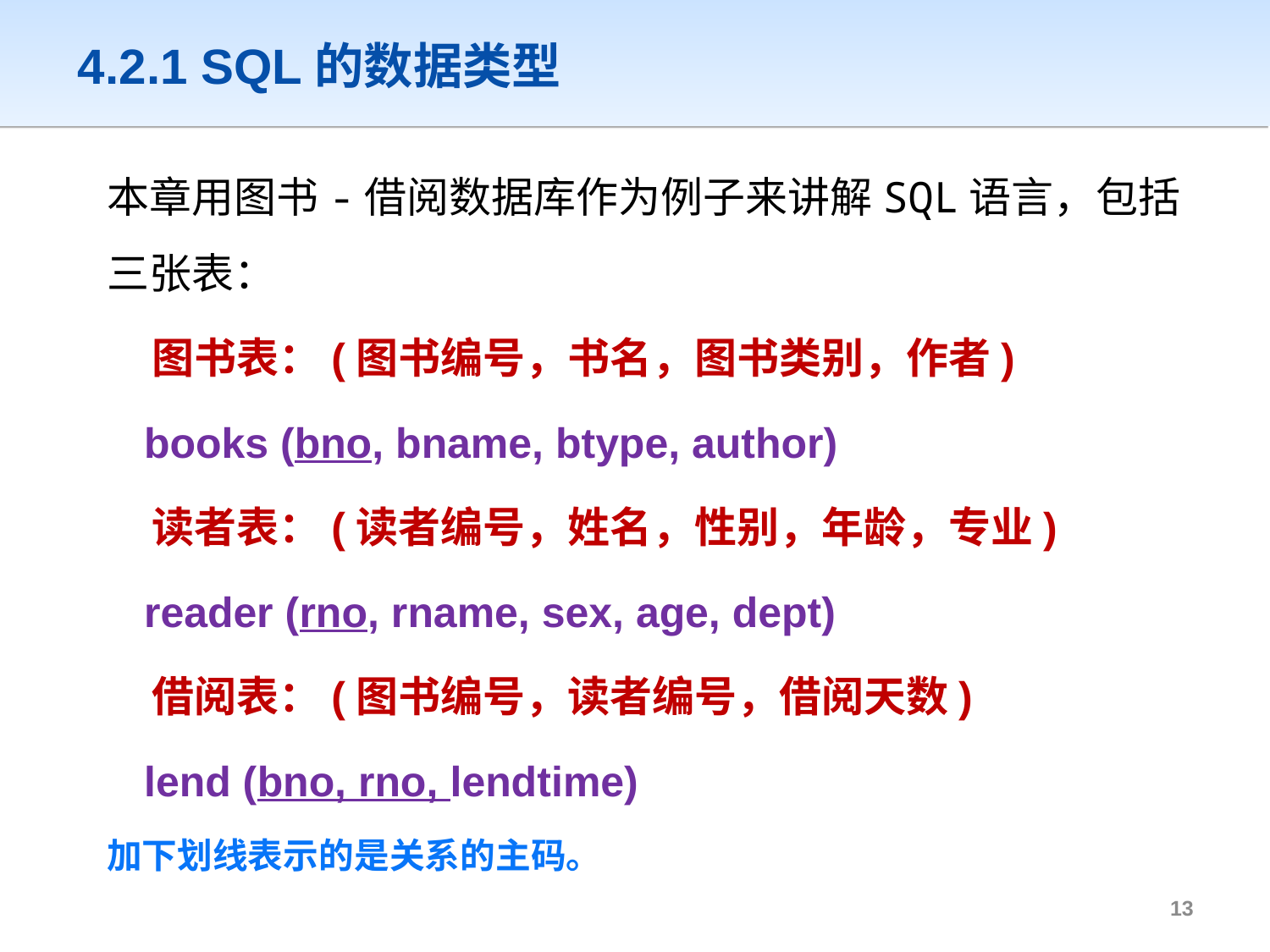

# 4.2.1 SQL的数据类型
	本章用图书-借阅数据库作为例子来讲解SQL语言，包括三张表：
 图书表：(图书编号，书名，图书类别，作者)
 books (bno, bname, btype, author)
 读者表：(读者编号，姓名，性别，年龄，专业)
 reader (rno, rname, sex, age, dept)
 借阅表：(图书编号，读者编号，借阅天数)
 lend (bno, rno, lendtime)
  加下划线表示的是关系的主码。

13